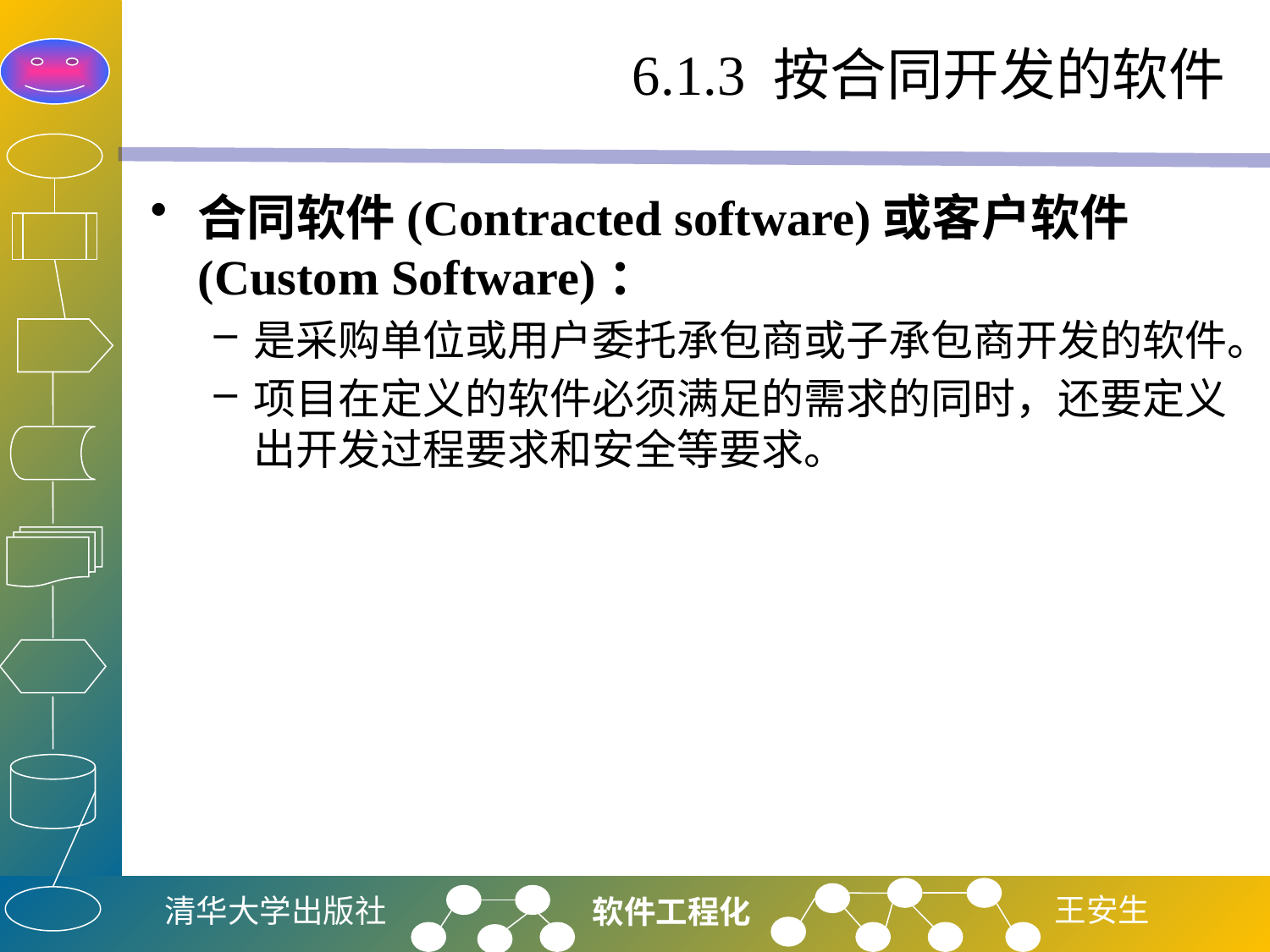

# 6.1.3 按合同开发的软件
合同软件(Contracted software)或客户软件(Custom Software)：
是采购单位或用户委托承包商或子承包商开发的软件。
项目在定义的软件必须满足的需求的同时，还要定义出开发过程要求和安全等要求。